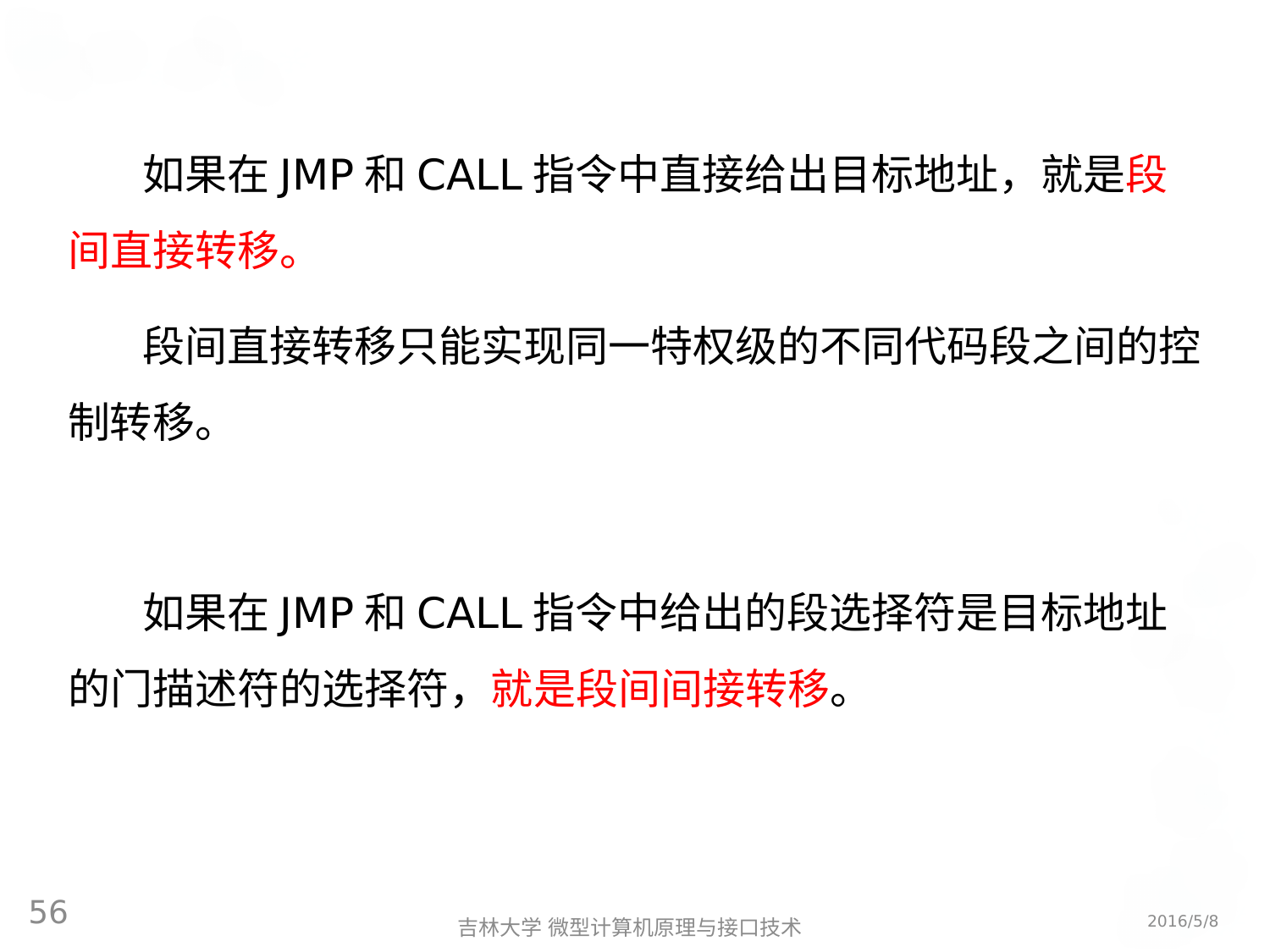

如果在JMP和CALL指令中直接给出目标地址，就是段间直接转移。
段间直接转移只能实现同一特权级的不同代码段之间的控制转移。

如果在JMP和CALL指令中给出的段选择符是目标地址的门描述符的选择符，就是段间间接转移。

56
2016/5/8
吉林大学 微型计算机原理与接口技术